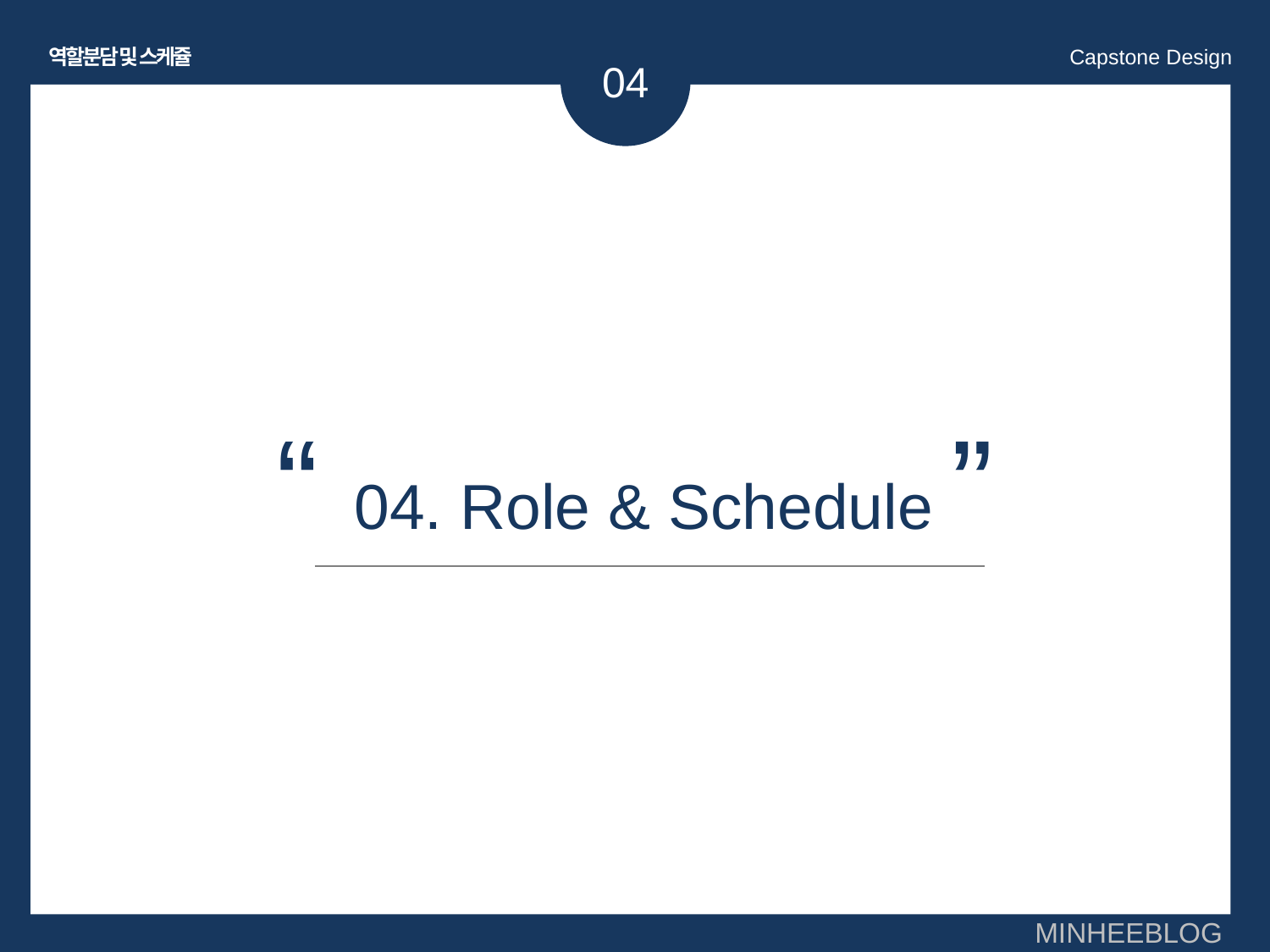

04
역할분담 및 스케쥴
Capstone Design

“ 04. Role & Schedule ”
MINHEEBLOG